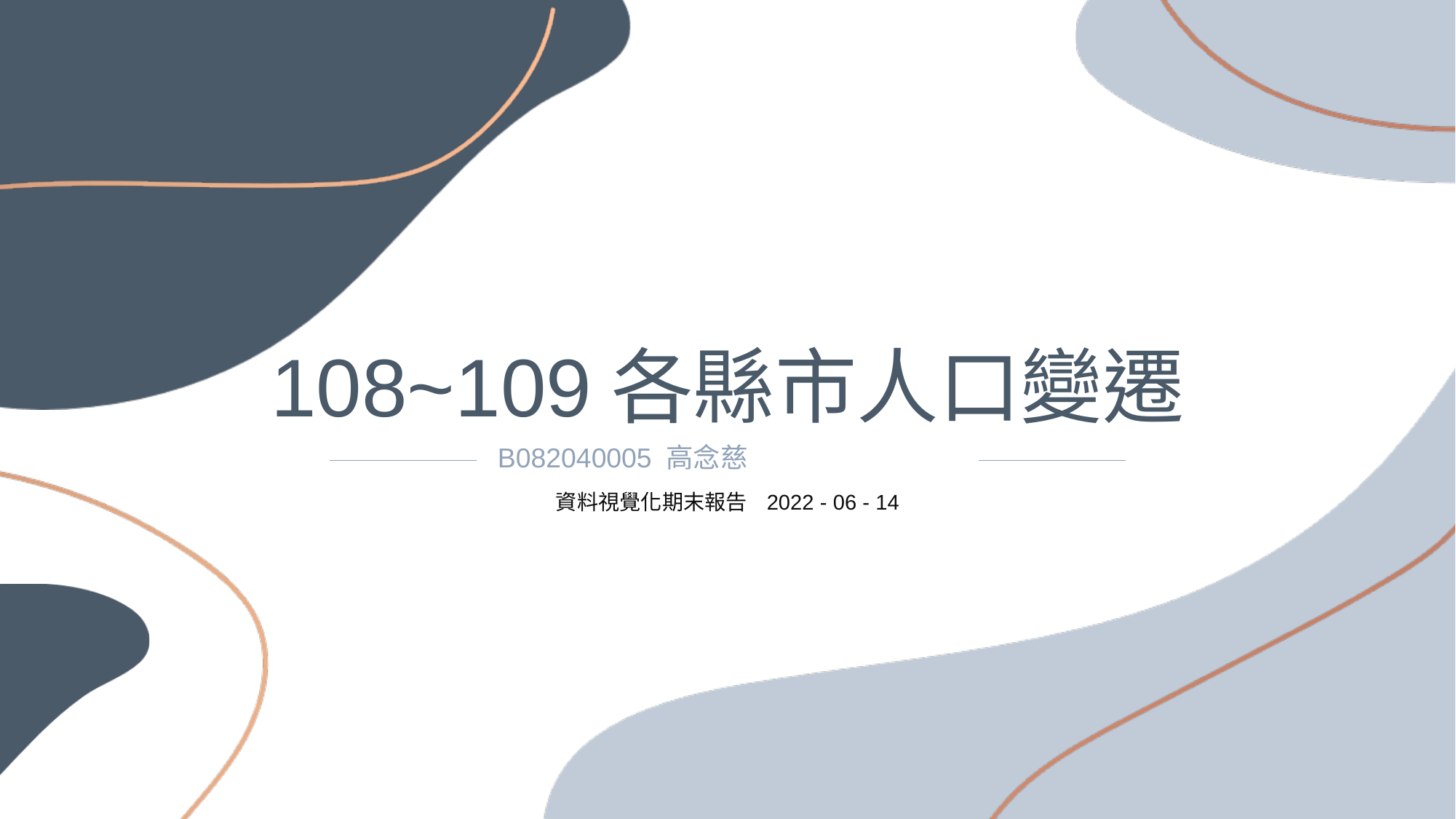

108~109各縣市人口變遷
B082040005 高念慈
資料視覺化期末報告   2022 - 06 - 14